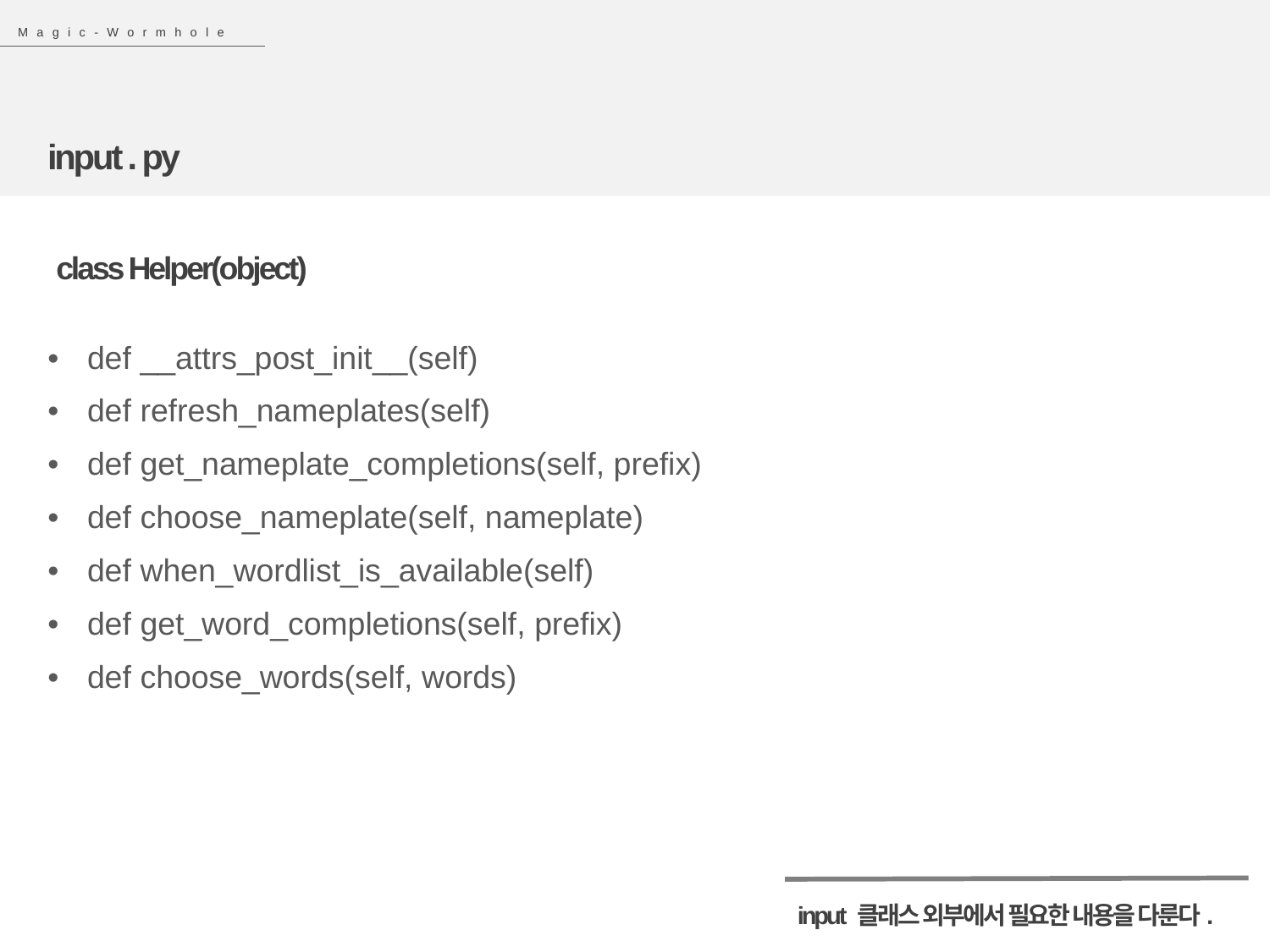

Magic-Wormhole
input . py
 class Helper(object)
| def \_\_attrs\_post\_init\_\_(self) def refresh\_nameplates(self) def get\_nameplate\_completions(self, prefix) def choose\_nameplate(self, nameplate) def when\_wordlist\_is\_available(self) def get\_word\_completions(self, prefix) def choose\_words(self, words) |
| --- |
input 클래스 외부에서 필요한 내용을 다룬다.